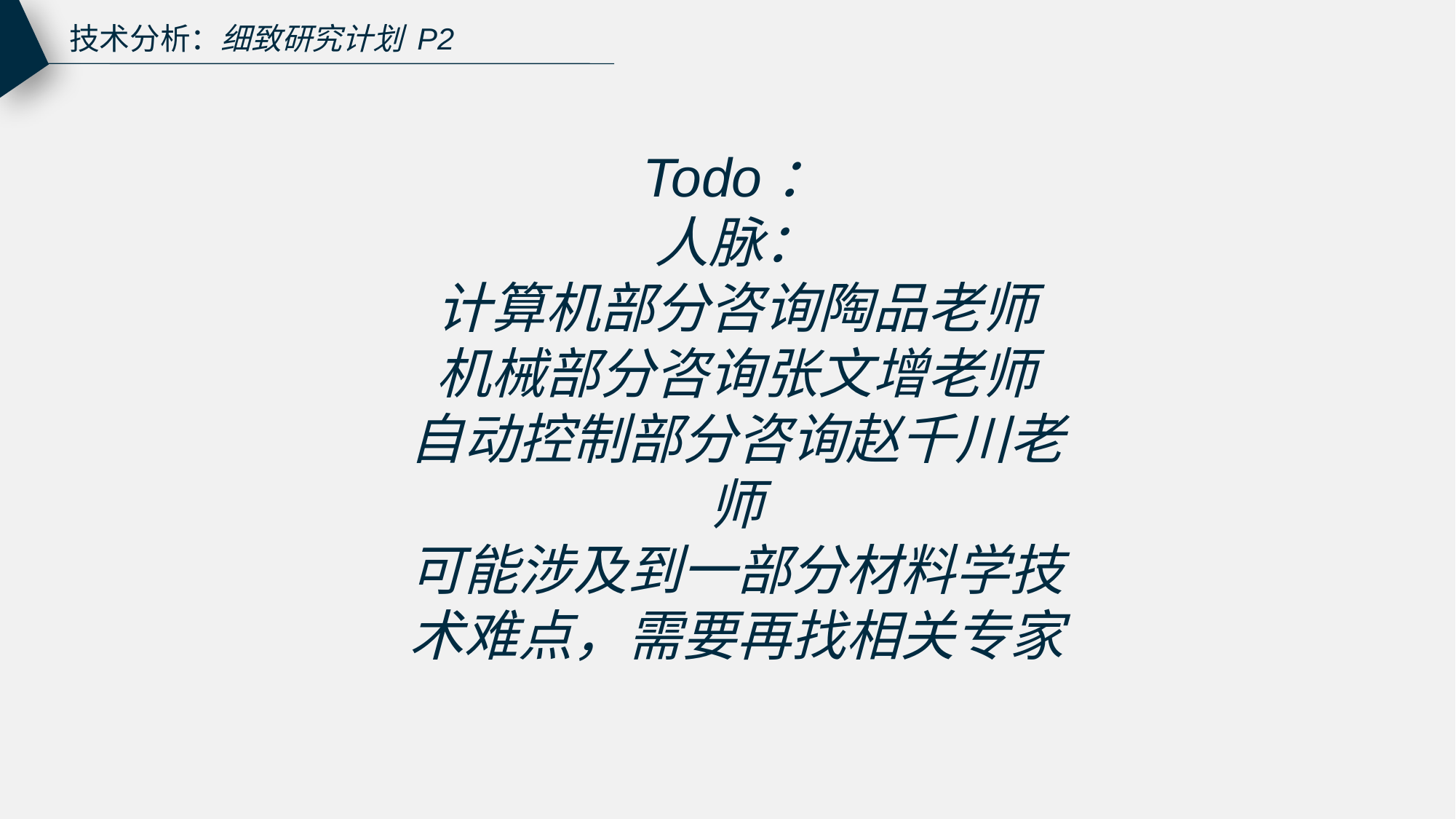

技术分析：细致研究计划 P2

Todo：
人脉：
计算机部分咨询陶品老师
机械部分咨询张文增老师
自动控制部分咨询赵千川老师
可能涉及到一部分材料学技术难点，需要再找相关专家